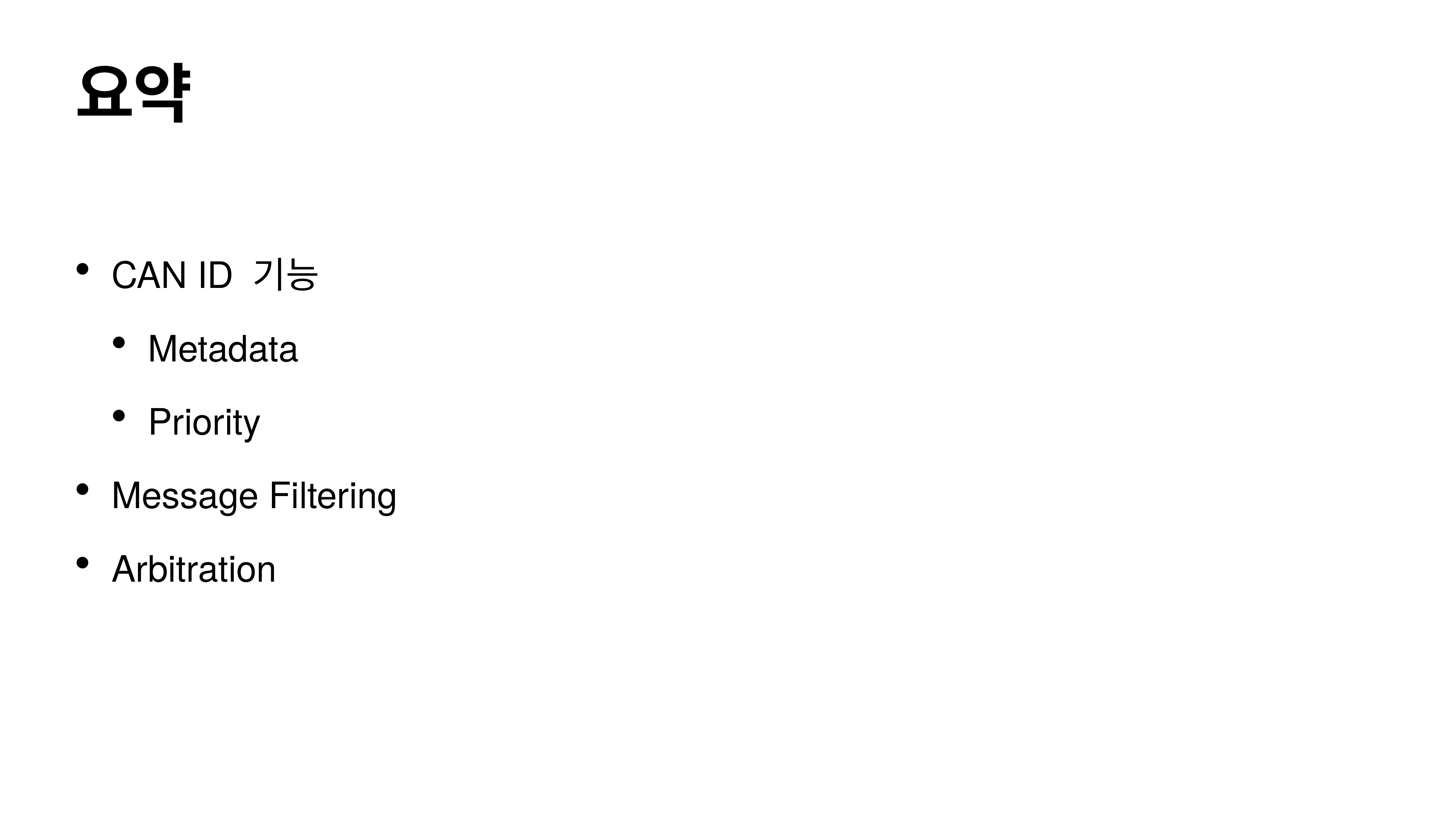

# 요약

CAN ID 기능
Metadata
Priority
Message Filtering
Arbitration